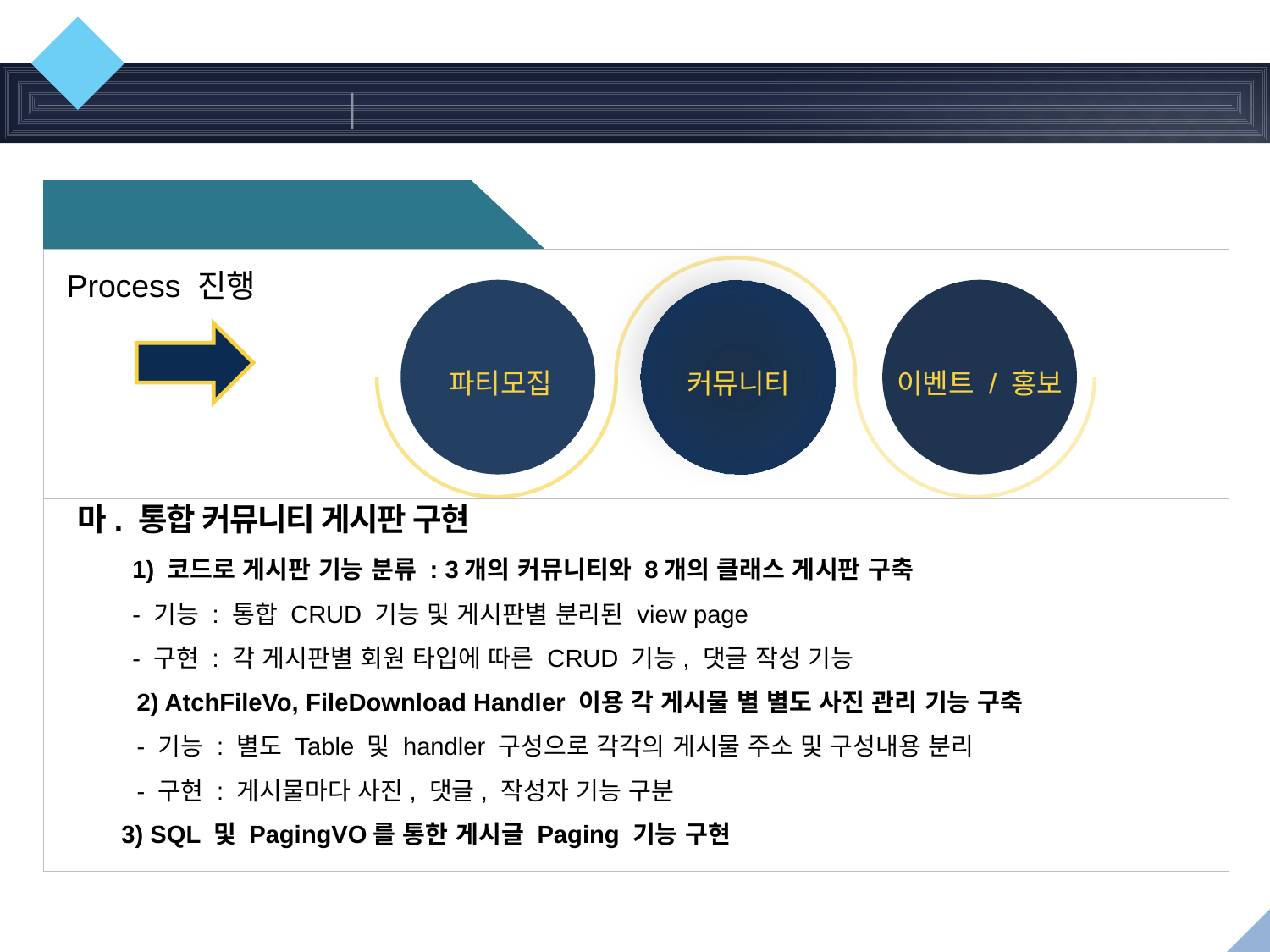

05
주요기능
Web Application

2. 소모임 모집 기능

1
파티모집

2
커뮤니티

3
이벤트 / 홍보
Process 진행

마. 통합 커뮤니티 게시판 구현
1) 코드로 게시판 기능 분류 : 3개의 커뮤니티와 8개의 클래스 게시판 구축
- 기능 : 통합 CRUD 기능 및 게시판별 분리된 view page
- 구현 : 각 게시판별 회원 타입에 따른 CRUD 기능, 댓글 작성 기능
2) AtchFileVo, FileDownload Handler 이용 각 게시물 별 별도 사진 관리 기능 구축
- 기능 : 별도 Table 및 handler 구성으로 각각의 게시물 주소 및 구성내용 분리
- 구현 : 게시물마다 사진, 댓글, 작성자 기능 구분
3) SQL 및 PagingVO를 통한 게시글 Paging 기능 구현